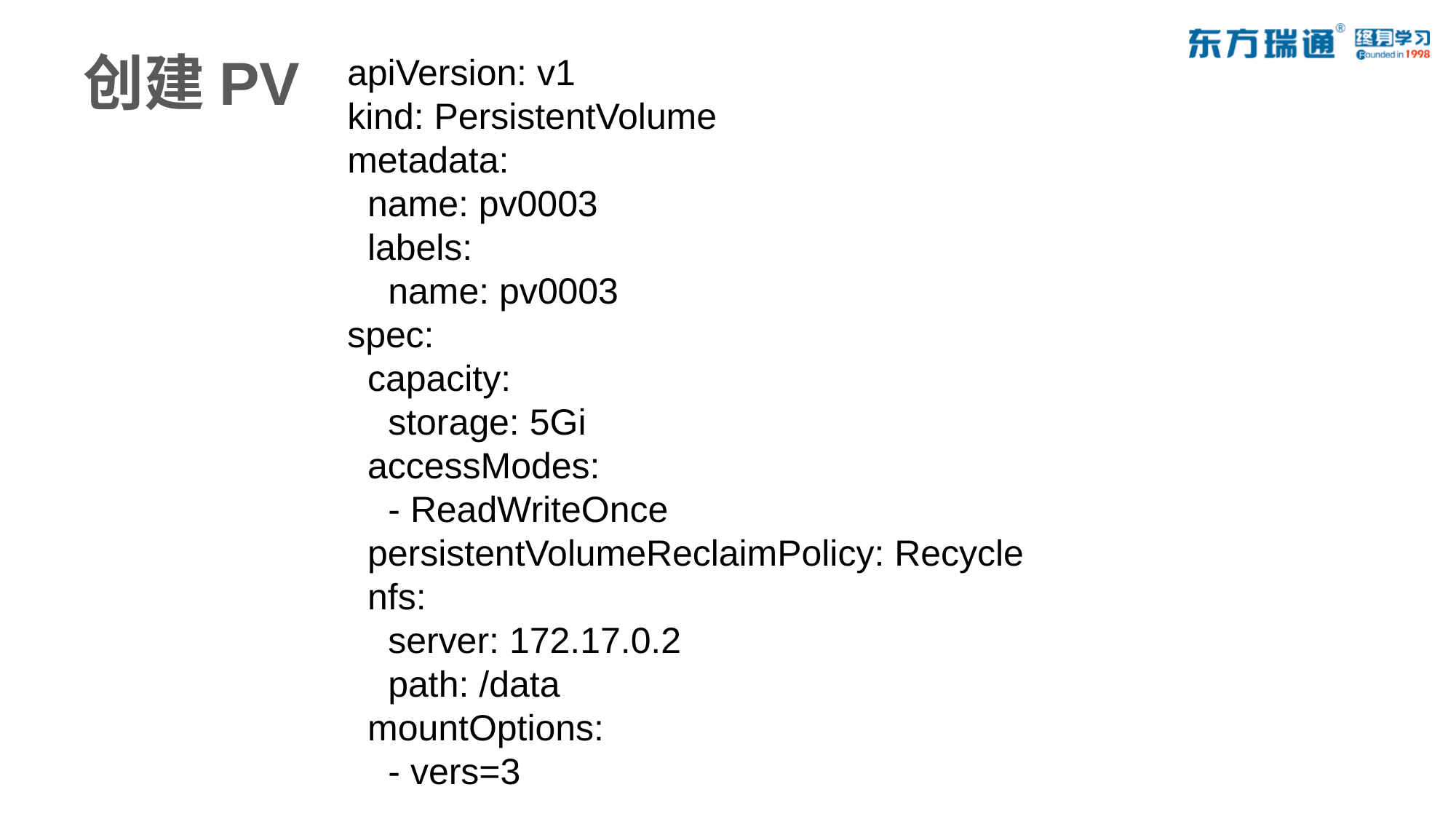

# 创建PV
apiVersion: v1
kind: PersistentVolume
metadata:
  name: pv0003
  labels:
    name: pv0003
spec:
  capacity:
    storage: 5Gi
  accessModes:
    - ReadWriteOnce
  persistentVolumeReclaimPolicy: Recycle
  nfs:
    server: 172.17.0.2
    path: /data
  mountOptions:
    - vers=3